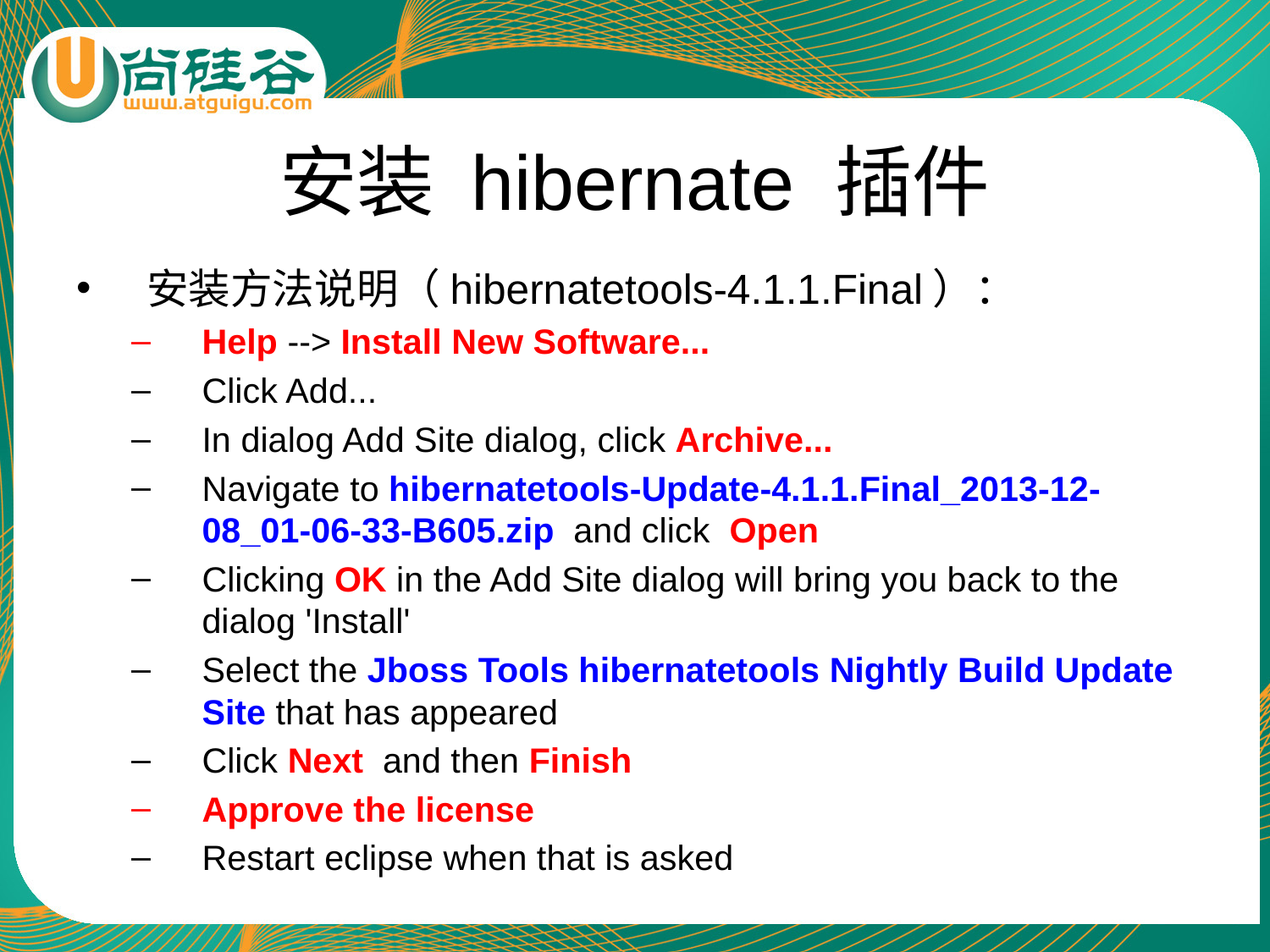

# 安装 hibernate 插件
安装方法说明（hibernatetools-4.1.1.Final）：
Help --> Install New Software...
Click Add...
In dialog Add Site dialog, click Archive...
Navigate to hibernatetools-Update-4.1.1.Final_2013-12-08_01-06-33-B605.zip  and click  Open
Clicking OK in the Add Site dialog will bring you back to the dialog 'Install'
Select the Jboss Tools hibernatetools Nightly Build Update Site that has appeared
Click Next  and then Finish
Approve the license
Restart eclipse when that is asked